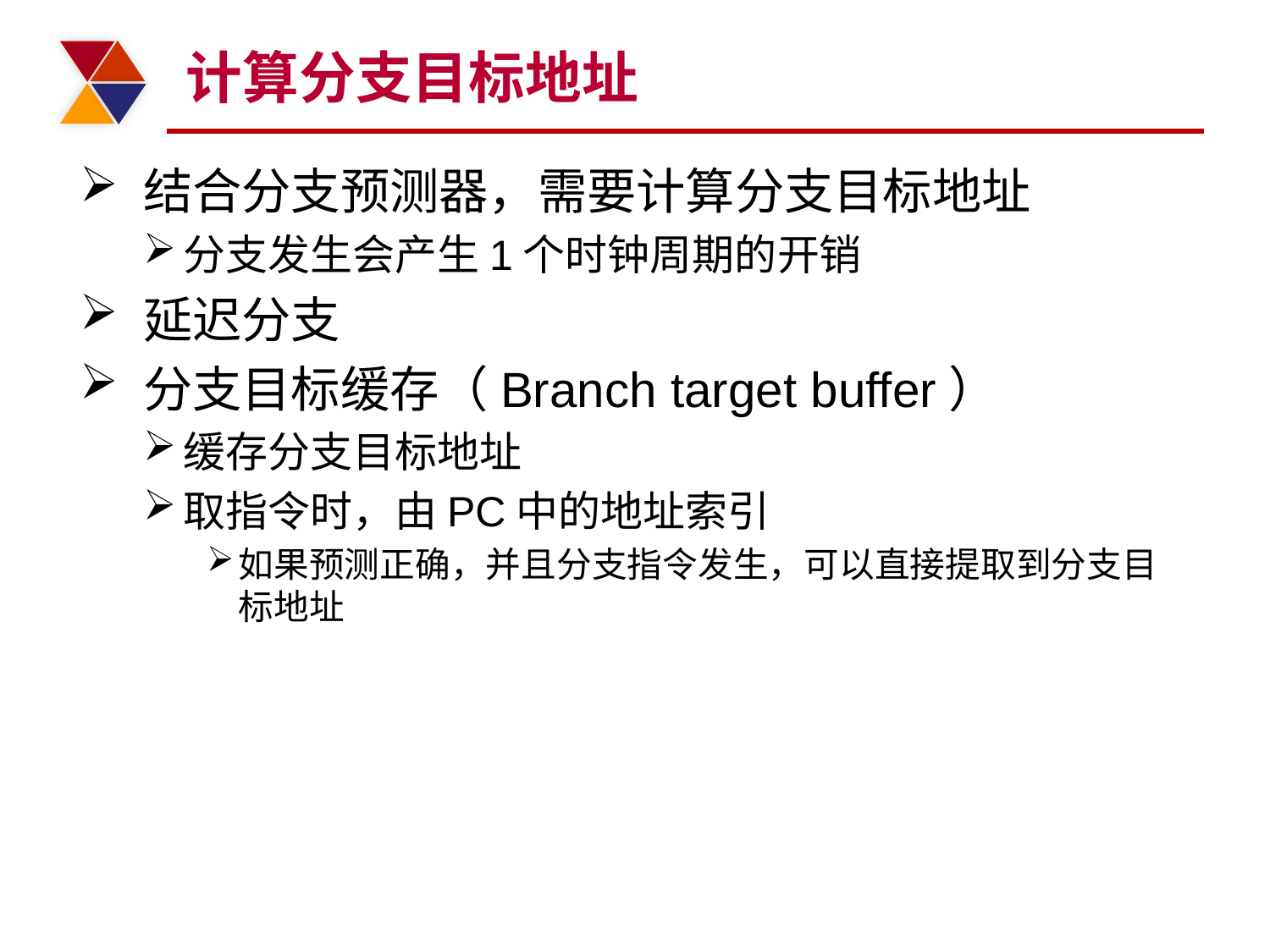

# 计算分支目标地址
结合分支预测器，需要计算分支目标地址
分支发生会产生1个时钟周期的开销
延迟分支
分支目标缓存（Branch target buffer）
缓存分支目标地址
取指令时，由PC中的地址索引
如果预测正确，并且分支指令发生，可以直接提取到分支目标地址